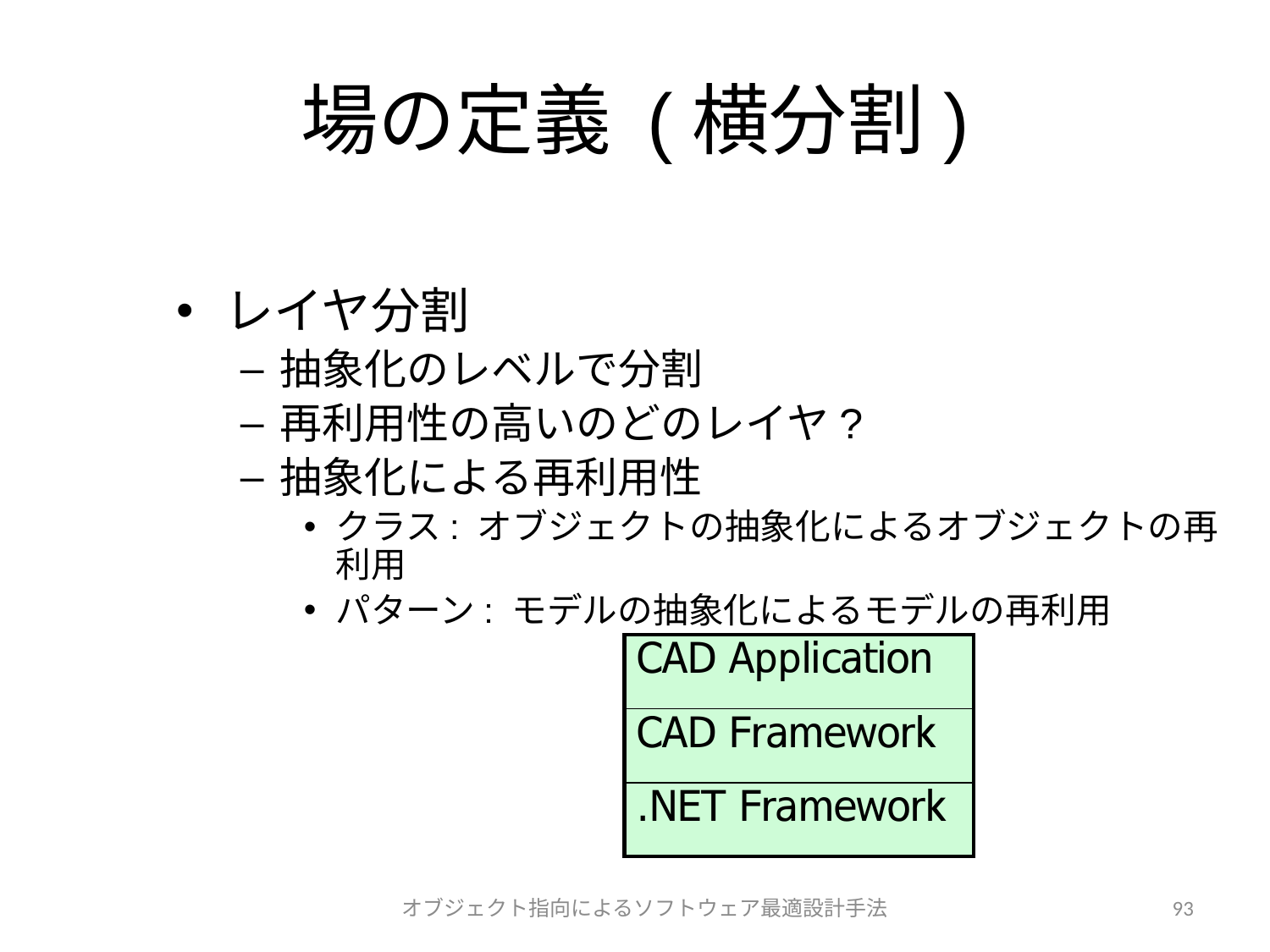

# 場の定義 (横分割)
レイヤ分割
抽象化のレベルで分割
再利用性の高いのどのレイヤ?
抽象化による再利用性
クラス: オブジェクトの抽象化によるオブジェクトの再利用
パターン: モデルの抽象化によるモデルの再利用

| CAD Application |
| --- |
| CAD Framework |
| .NET Framework |
オブジェクト指向によるソフトウェア最適設計手法
93